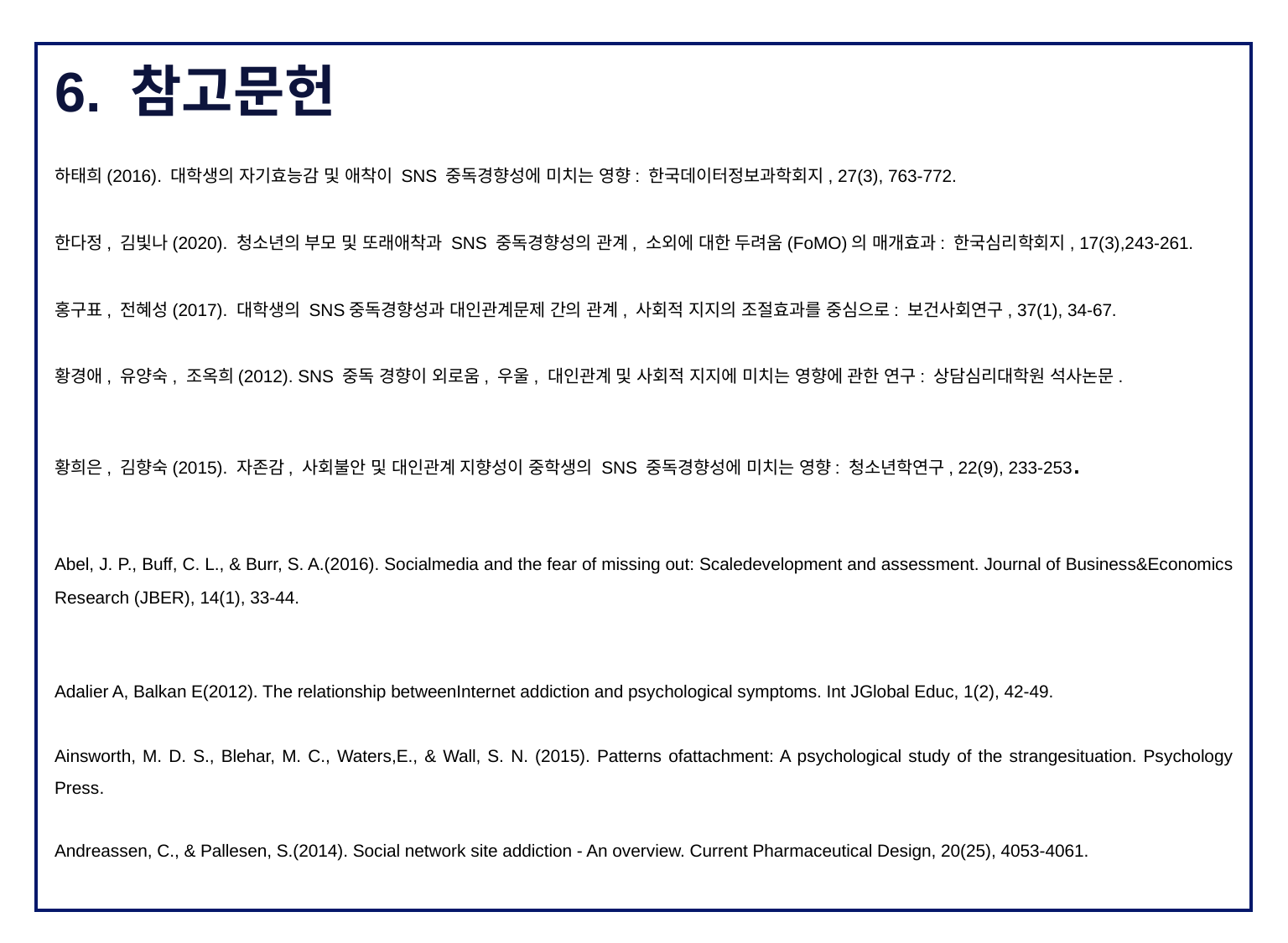

6. 참고문헌
하태희(2016). 대학생의 자기효능감 및 애착이 SNS 중독경향성에 미치는 영향: 한국데이터정보과학회지, 27(3), 763-772.

한다정, 김빛나(2020). 청소년의 부모 및 또래애착과 SNS 중독경향성의 관계, 소외에 대한 두려움(FoMO)의 매개효과: 한국심리학회지, 17(3),243-261.

홍구표, 전혜성(2017). 대학생의 SNS중독경향성과 대인관계문제 간의 관계, 사회적 지지의 조절효과를 중심으로: 보건사회연구, 37(1), 34-67.

황경애, 유양숙, 조옥희(2012). SNS 중독 경향이 외로움, 우울, 대인관계 및 사회적 지지에 미치는 영향에 관한 연구: 상담심리대학원 석사논문.

황희은, 김향숙(2015). 자존감, 사회불안 및 대인관계 지향성이 중학생의 SNS 중독경향성에 미치는 영향: 청소년학연구, 22(9), 233-253.

Abel, J. P., Buff, C. L., & Burr, S. A.(2016). Socialmedia and the fear of missing out: Scaledevelopment and assessment. Journal of Business&Economics Research (JBER), 14(1), 33-44.

Adalier A, Balkan E(2012). The relationship betweenInternet addiction and psychological symptoms. Int JGlobal Educ, 1(2), 42-49.

Ainsworth, M. D. S., Blehar, M. C., Waters,E., & Wall, S. N. (2015). Patterns ofattachment: A psychological study of the strangesituation. Psychology Press.

Andreassen, C., & Pallesen, S.(2014). Social network site addiction - An overview. Current Pharmaceutical Design, 20(25), 4053-4061.